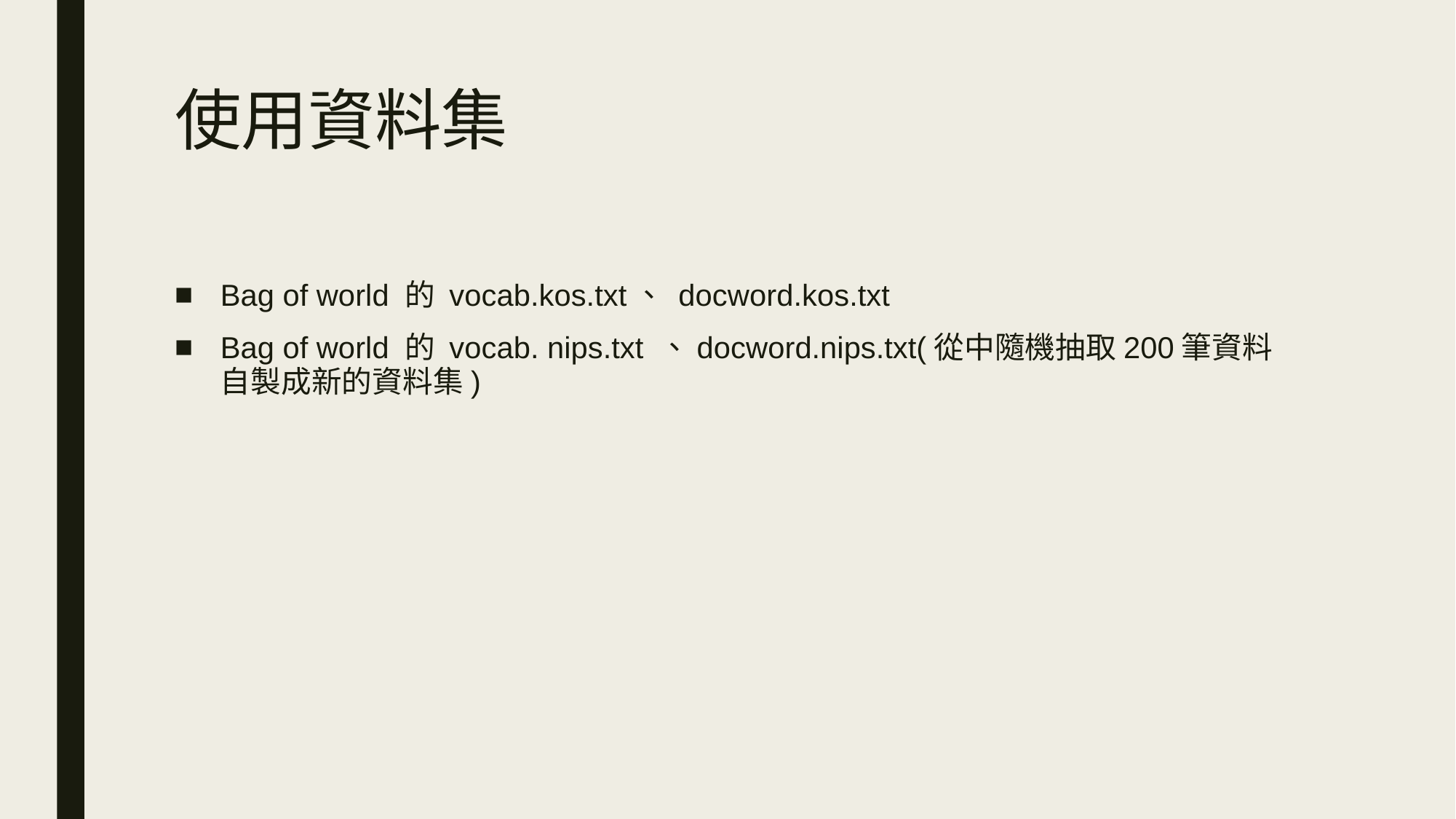

# 使用資料集
Bag of world 的 vocab.kos.txt、 docword.kos.txt
Bag of world 的 vocab. nips.txt 、docword.nips.txt(從中隨機抽取200筆資料自製成新的資料集)